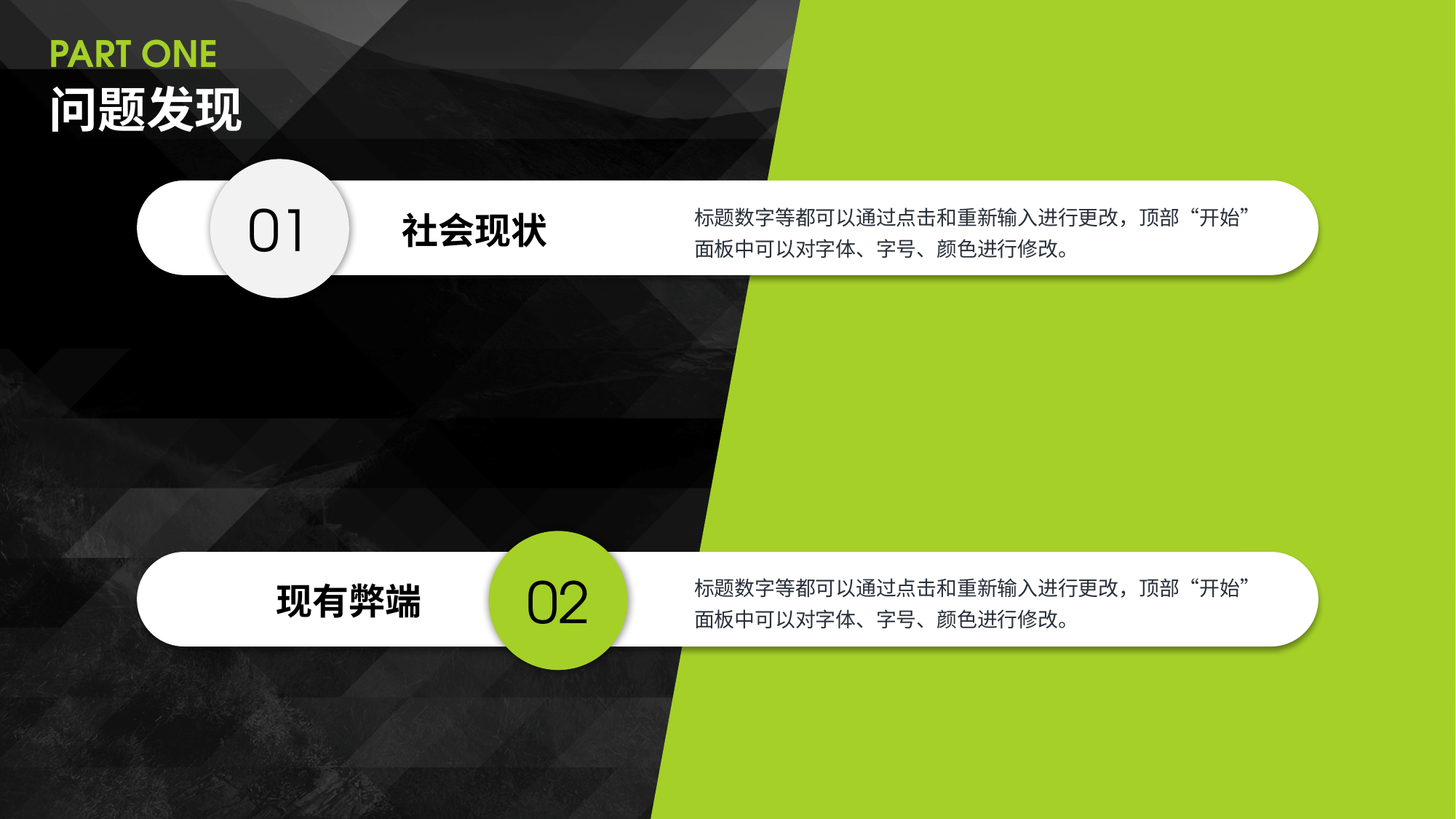

PART ONE
问题发现
01

标题数字等都可以通过点击和重新输入进行更改，顶部“开始”面板中可以对字体、字号、颜色进行修改。
社会现状
02

标题数字等都可以通过点击和重新输入进行更改，顶部“开始”面板中可以对字体、字号、颜色进行修改。
现有弊端